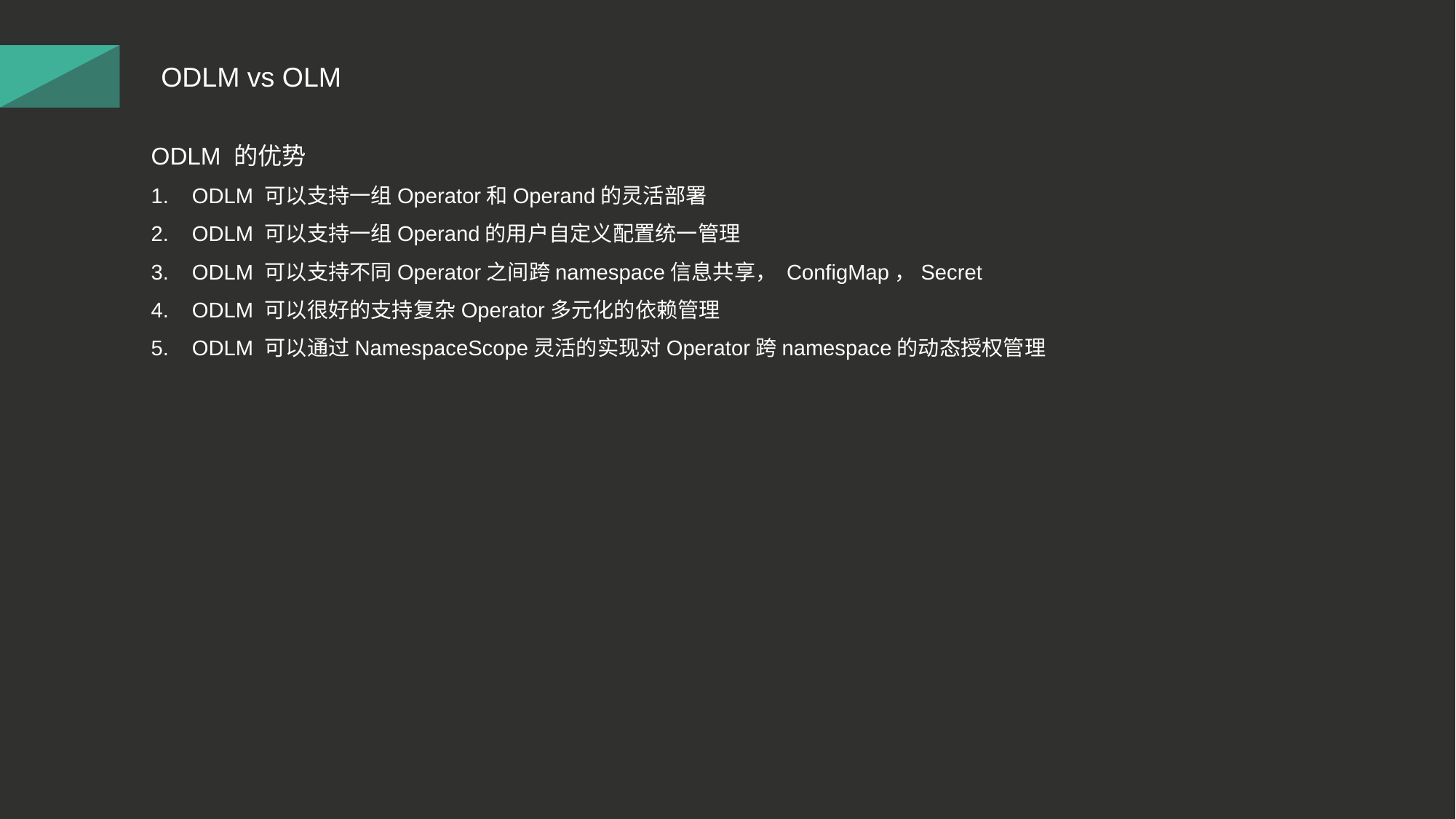

ODLM vs OLM
ODLM 的优势
ODLM 可以支持一组Operator和Operand的灵活部署
ODLM 可以支持一组Operand的用户自定义配置统一管理
ODLM 可以支持不同Operator之间跨namespace信息共享， ConfigMap，Secret
ODLM 可以很好的支持复杂Operator多元化的依赖管理
ODLM 可以通过NamespaceScope灵活的实现对Operator跨namespace的动态授权管理